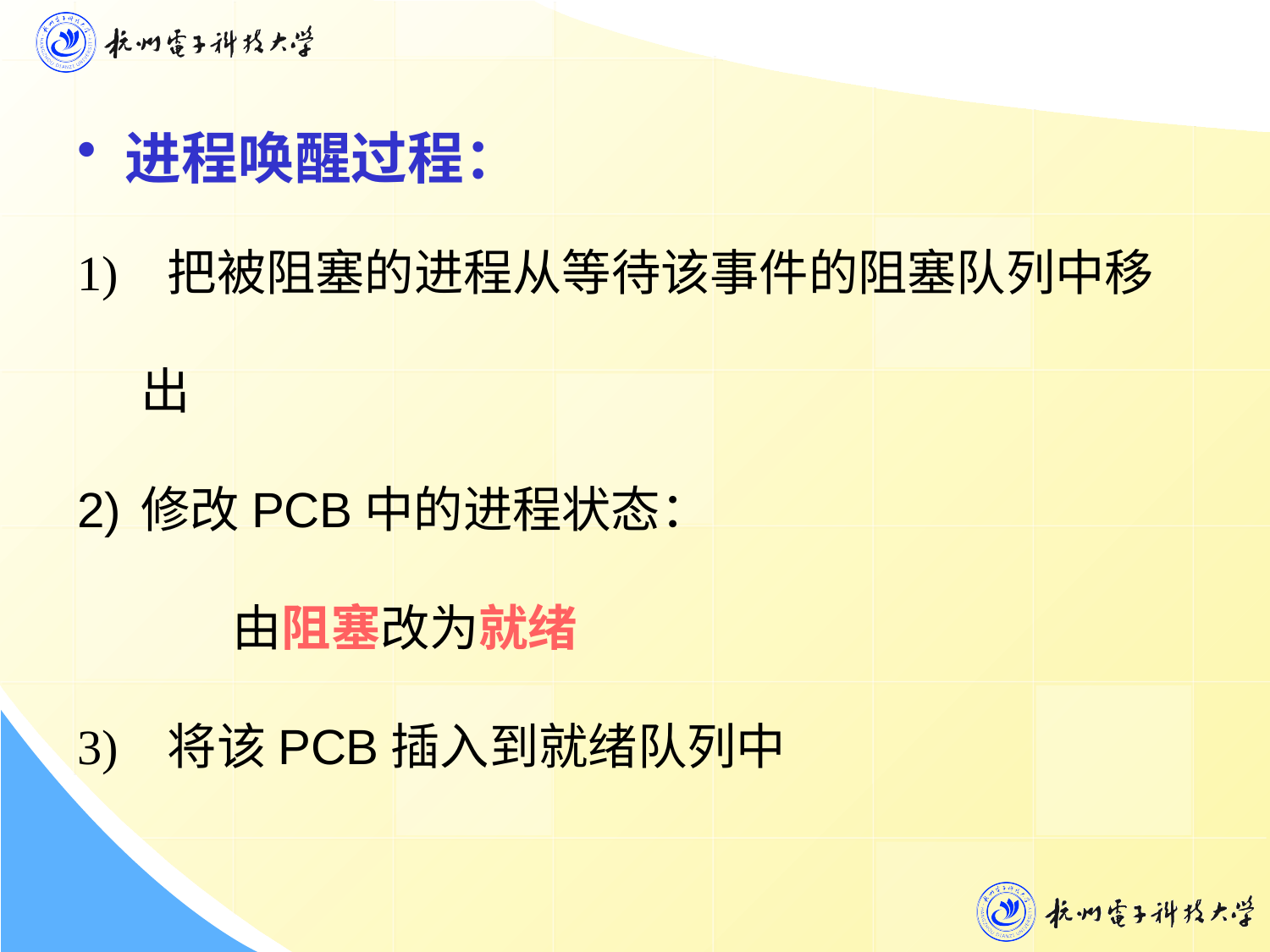

进程唤醒过程：
1)   把被阻塞的进程从等待该事件的阻塞队列中移出
修改PCB中的进程状态：
             由阻塞改为就绪
3)   将该PCB插入到就绪队列中